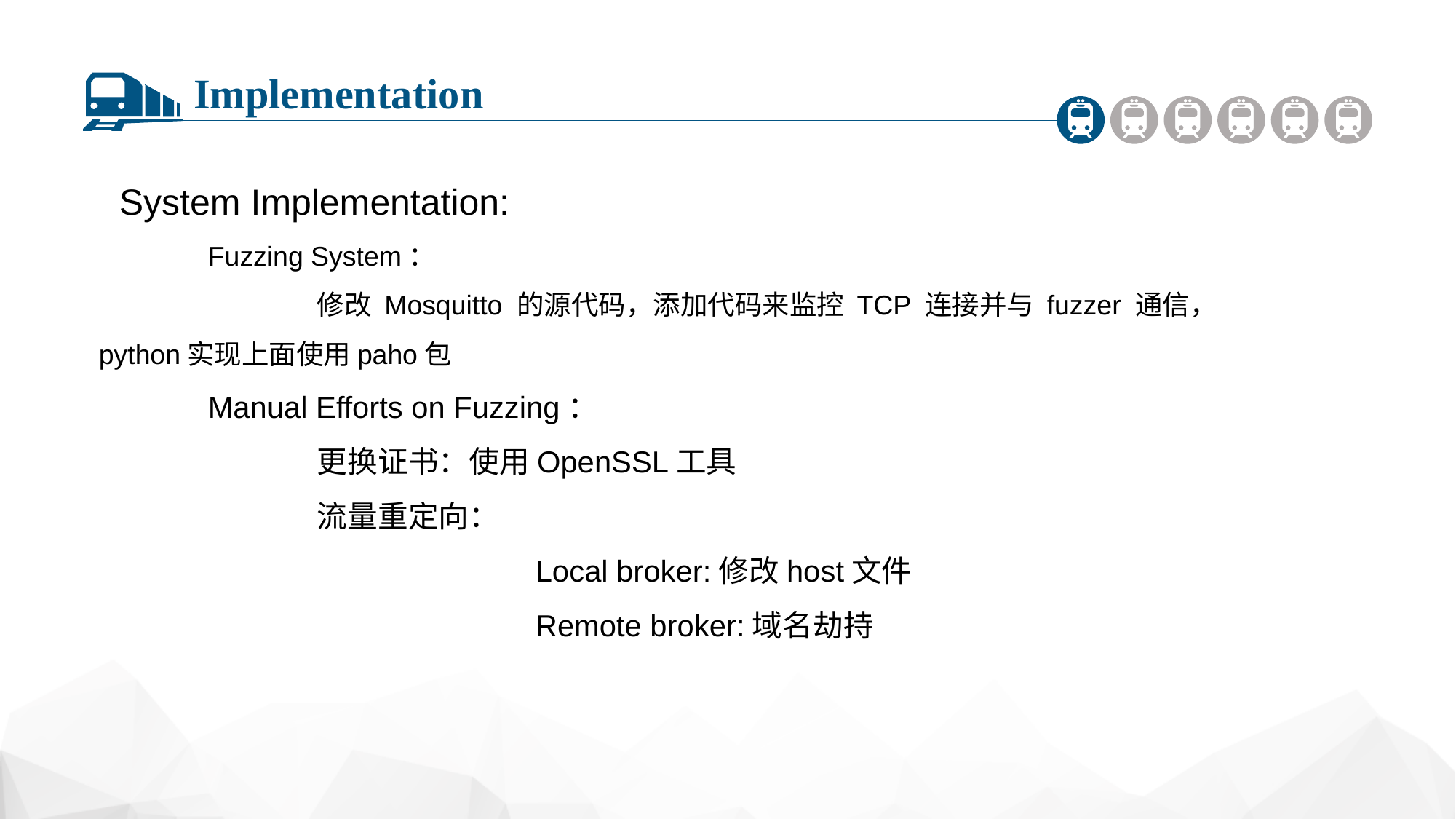

Implementation
  System Implementation:
	Fuzzing System：
		修改 Mosquitto 的源代码，添加代码来监控 TCP 连接并与 fuzzer 通信，python实现上面使用paho包
 	Manual Efforts on Fuzzing：
		更换证书：使用OpenSSL工具
		流量重定向：
				Local broker:修改host文件
				Remote broker:域名劫持